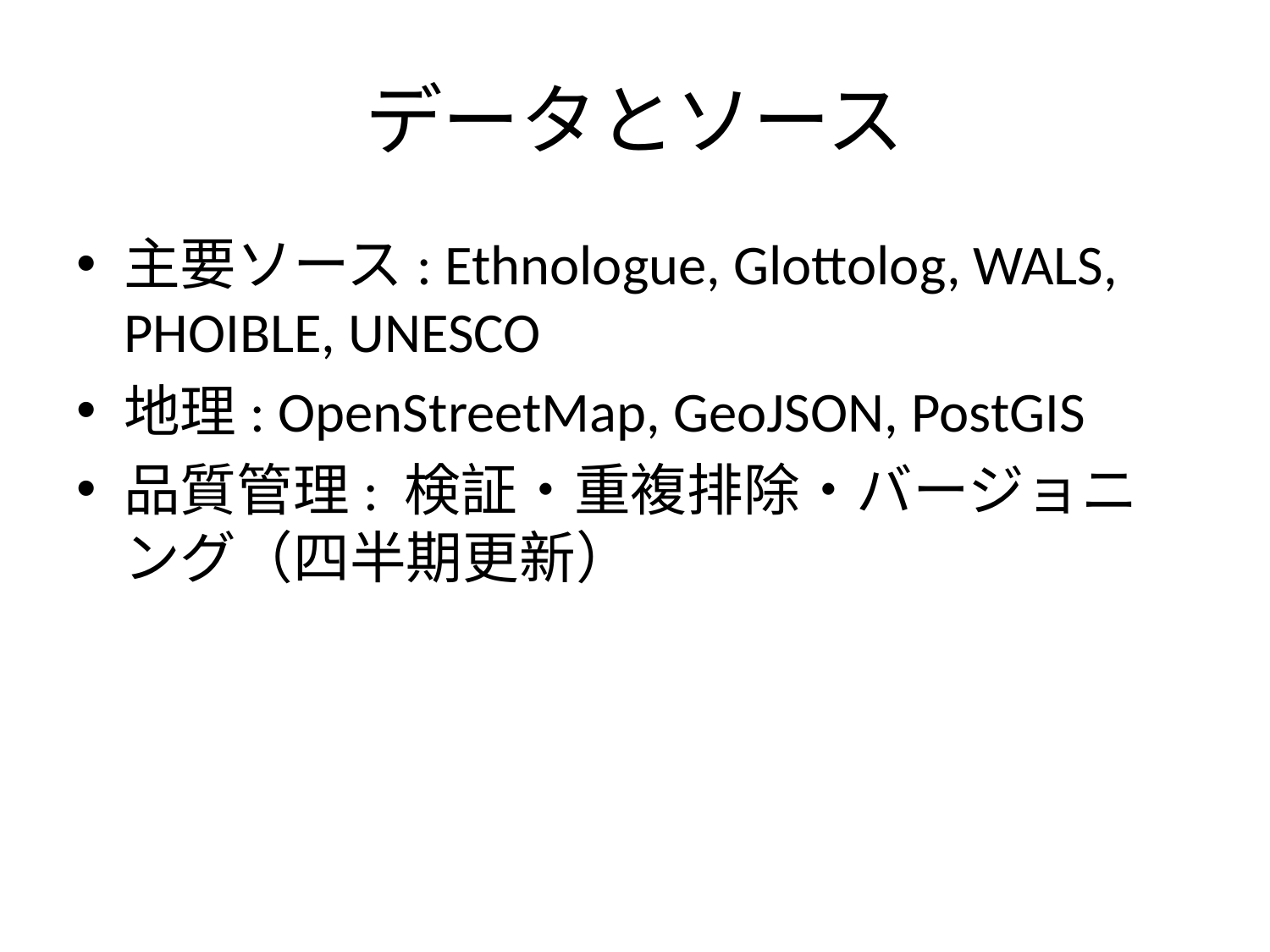

# データとソース
主要ソース: Ethnologue, Glottolog, WALS, PHOIBLE, UNESCO
地理: OpenStreetMap, GeoJSON, PostGIS
品質管理: 検証・重複排除・バージョニング（四半期更新）